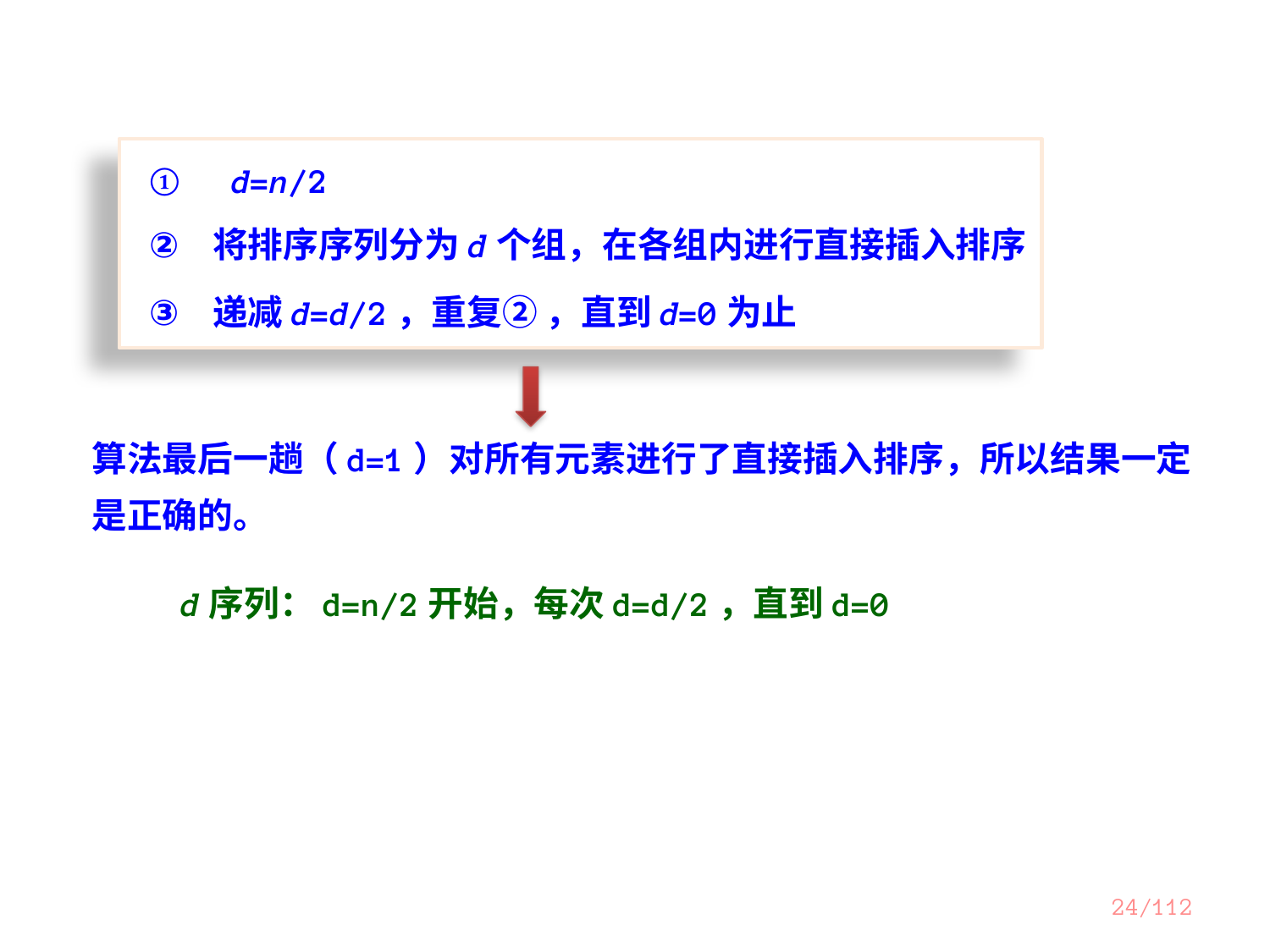

d=n/2
将排序序列分为d个组，在各组内进行直接插入排序
递减d=d/2，重复② ，直到d=0为止

算法最后一趟（d=1）对所有元素进行了直接插入排序，所以结果一定是正确的。
d序列：d=n/2开始，每次d=d/2，直到d=0
24/112